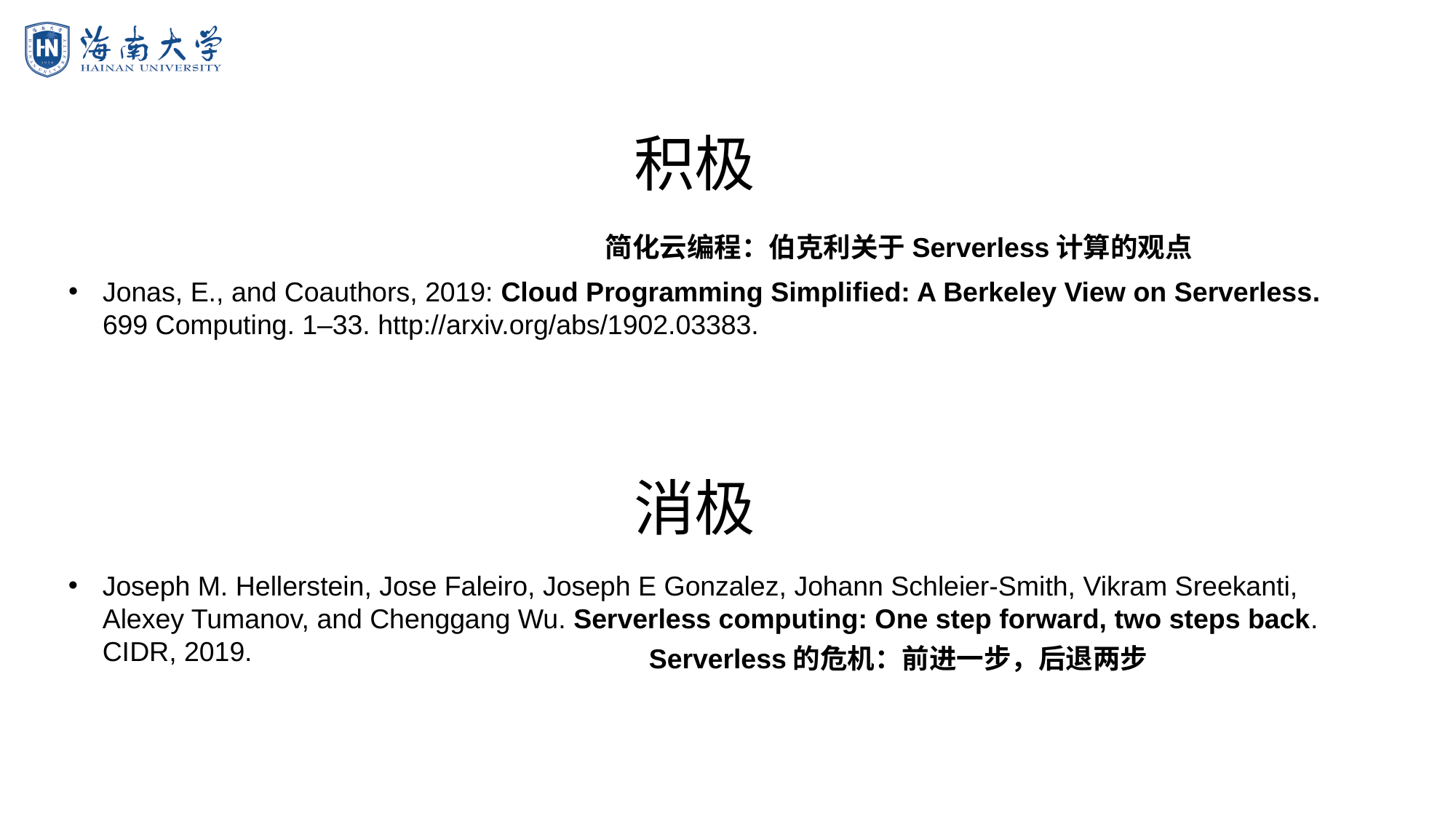

积极
简化云编程：伯克利关于Serverless计算的观点
Jonas, E., and Coauthors, 2019: Cloud Programming Simplified: A Berkeley View on Serverless. 699 Computing. 1–33. http://arxiv.org/abs/1902.03383.

消极
Joseph M. Hellerstein, Jose Faleiro, Joseph E Gonzalez, Johann Schleier-Smith, Vikram Sreekanti, Alexey Tumanov, and Chenggang Wu. Serverless computing: One step forward, two steps back. CIDR, 2019.
Serverless的危机：前进一步，后退两步